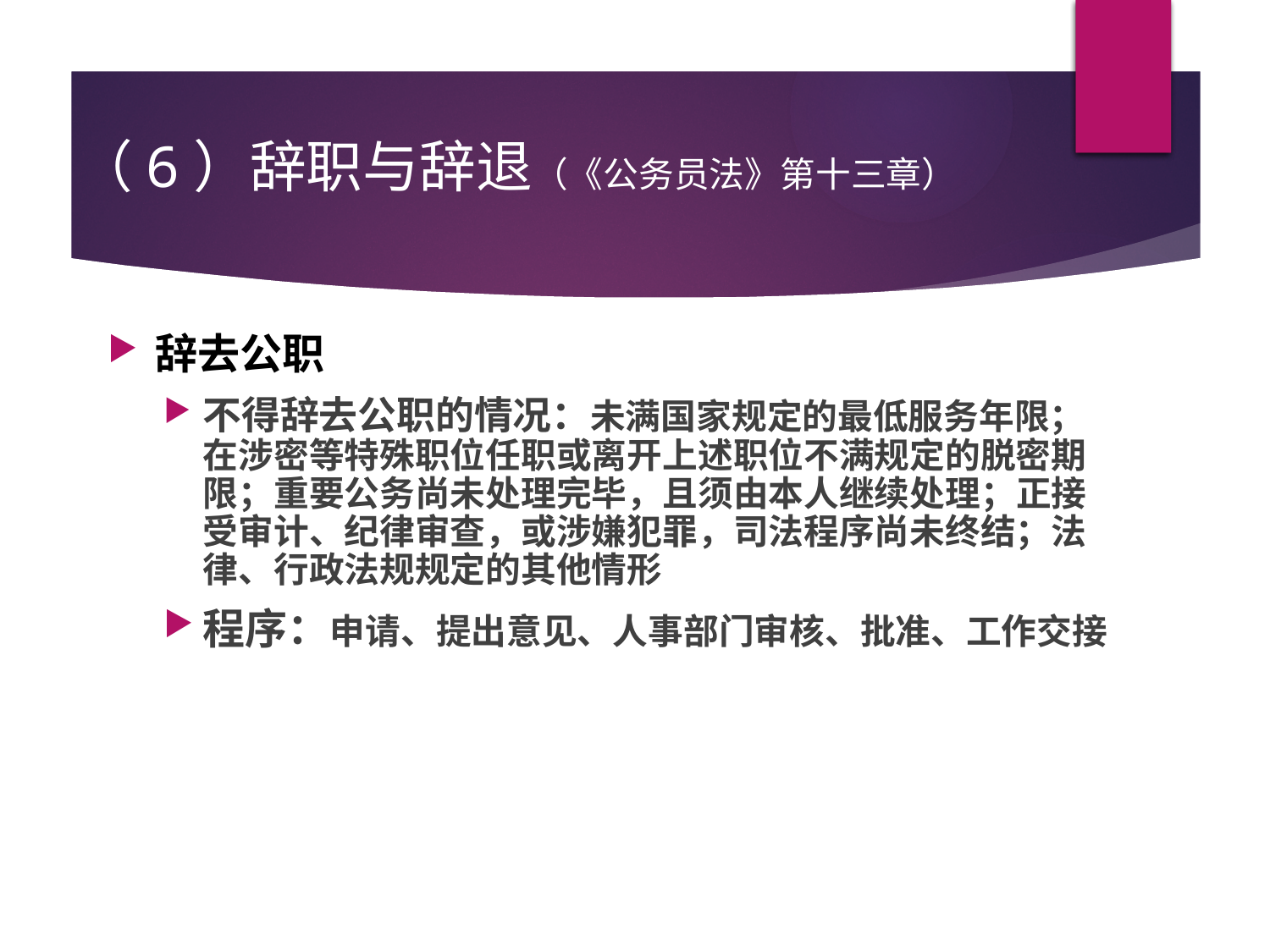

（6）辞职与辞退（《公务员法》第十三章）
辞去公职
不得辞去公职的情况：未满国家规定的最低服务年限；在涉密等特殊职位任职或离开上述职位不满规定的脱密期限；重要公务尚未处理完毕，且须由本人继续处理；正接受审计、纪律审查，或涉嫌犯罪，司法程序尚未终结；法律、行政法规规定的其他情形
程序：申请、提出意见、人事部门审核、批准、工作交接